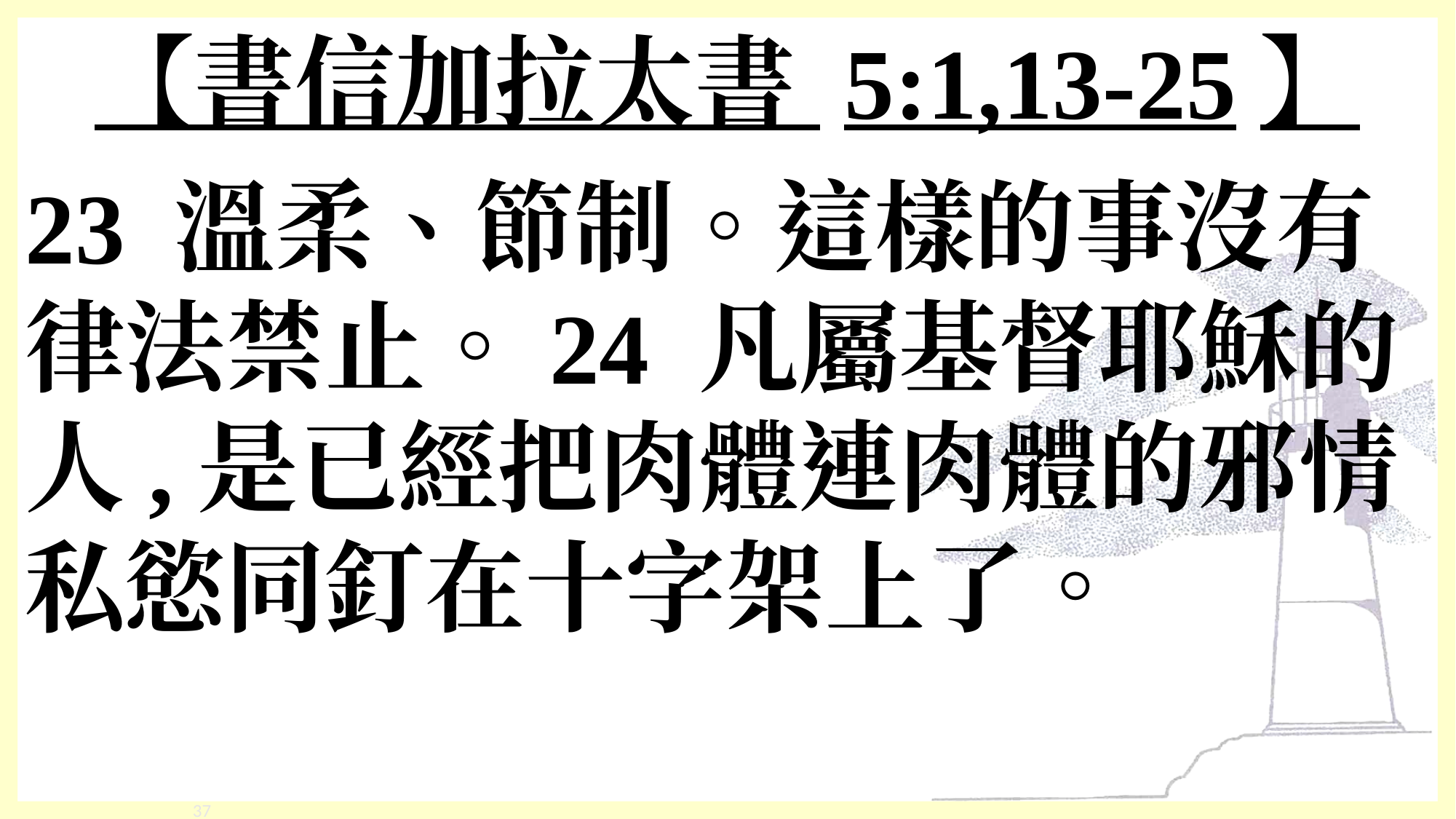

# 【書信加拉太書 5:1,13-25】
23 溫柔、節制。這樣的事沒有律法禁止。24 凡屬基督耶穌的人,是已經把肉體連肉體的邪情私慾同釘在十字架上了。
37